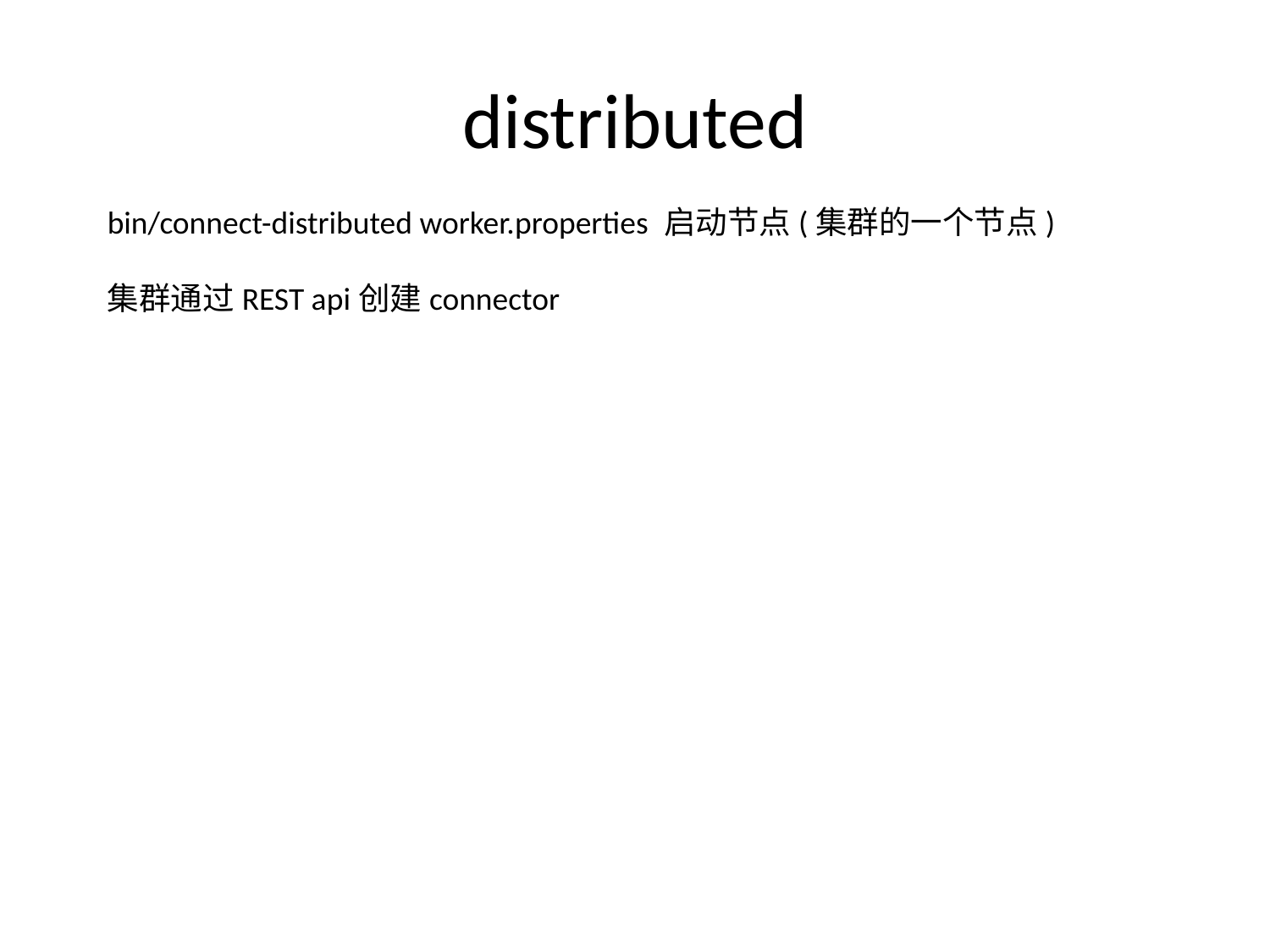

# distributed
bin/connect-distributed worker.properties 启动节点(集群的一个节点)

集群通过REST api创建connector